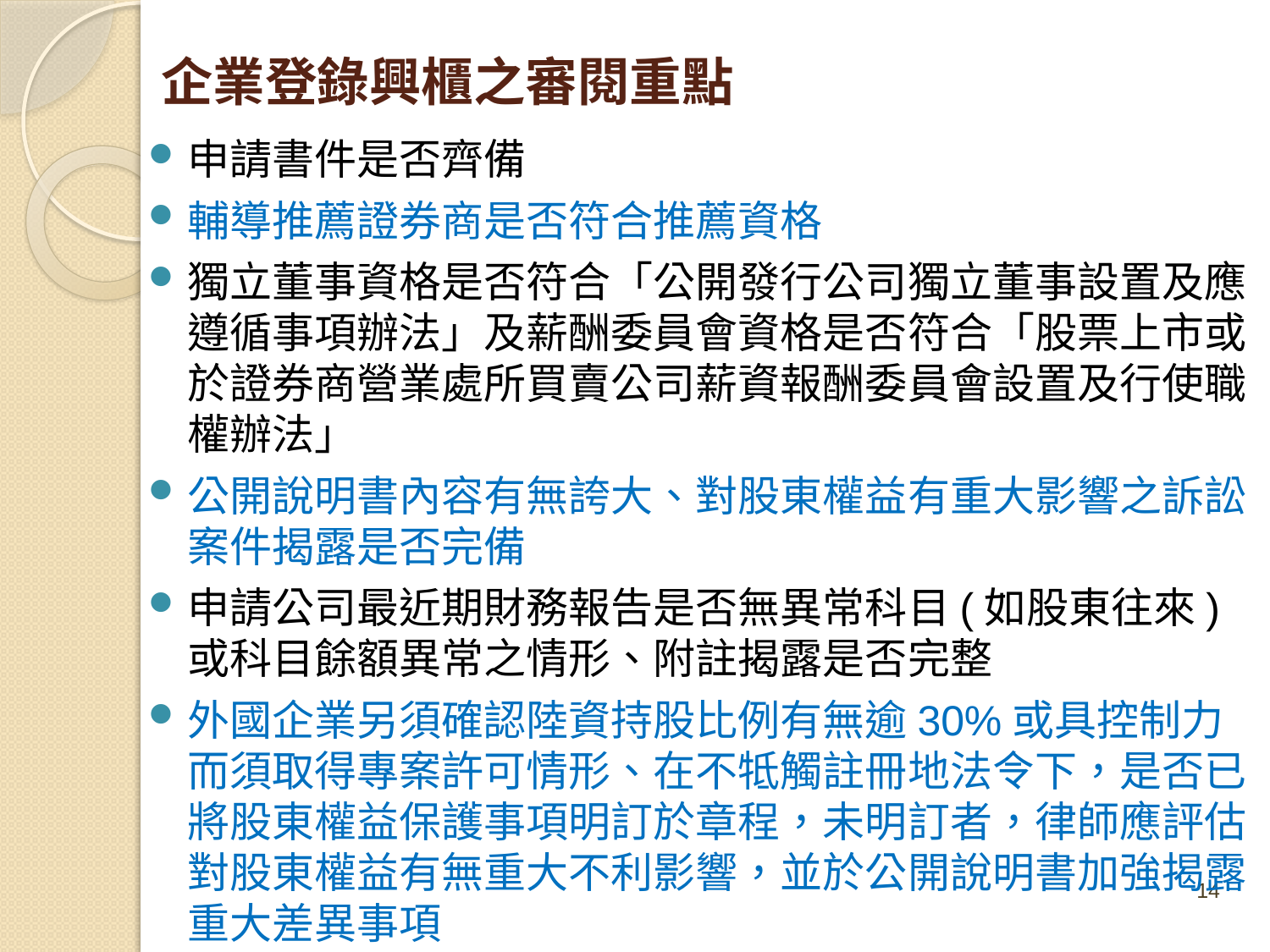

# 企業登錄興櫃之審閱重點
申請書件是否齊備
輔導推薦證券商是否符合推薦資格
獨立董事資格是否符合「公開發行公司獨立董事設置及應遵循事項辦法」及薪酬委員會資格是否符合「股票上市或於證券商營業處所買賣公司薪資報酬委員會設置及行使職權辦法」
公開說明書內容有無誇大、對股東權益有重大影響之訴訟案件揭露是否完備
申請公司最近期財務報告是否無異常科目(如股東往來)或科目餘額異常之情形、附註揭露是否完整
外國企業另須確認陸資持股比例有無逾30%或具控制力而須取得專案許可情形、在不牴觸註冊地法令下，是否已將股東權益保護事項明訂於章程，未明訂者，律師應評估對股東權益有無重大不利影響，並於公開說明書加強揭露重大差異事項

14